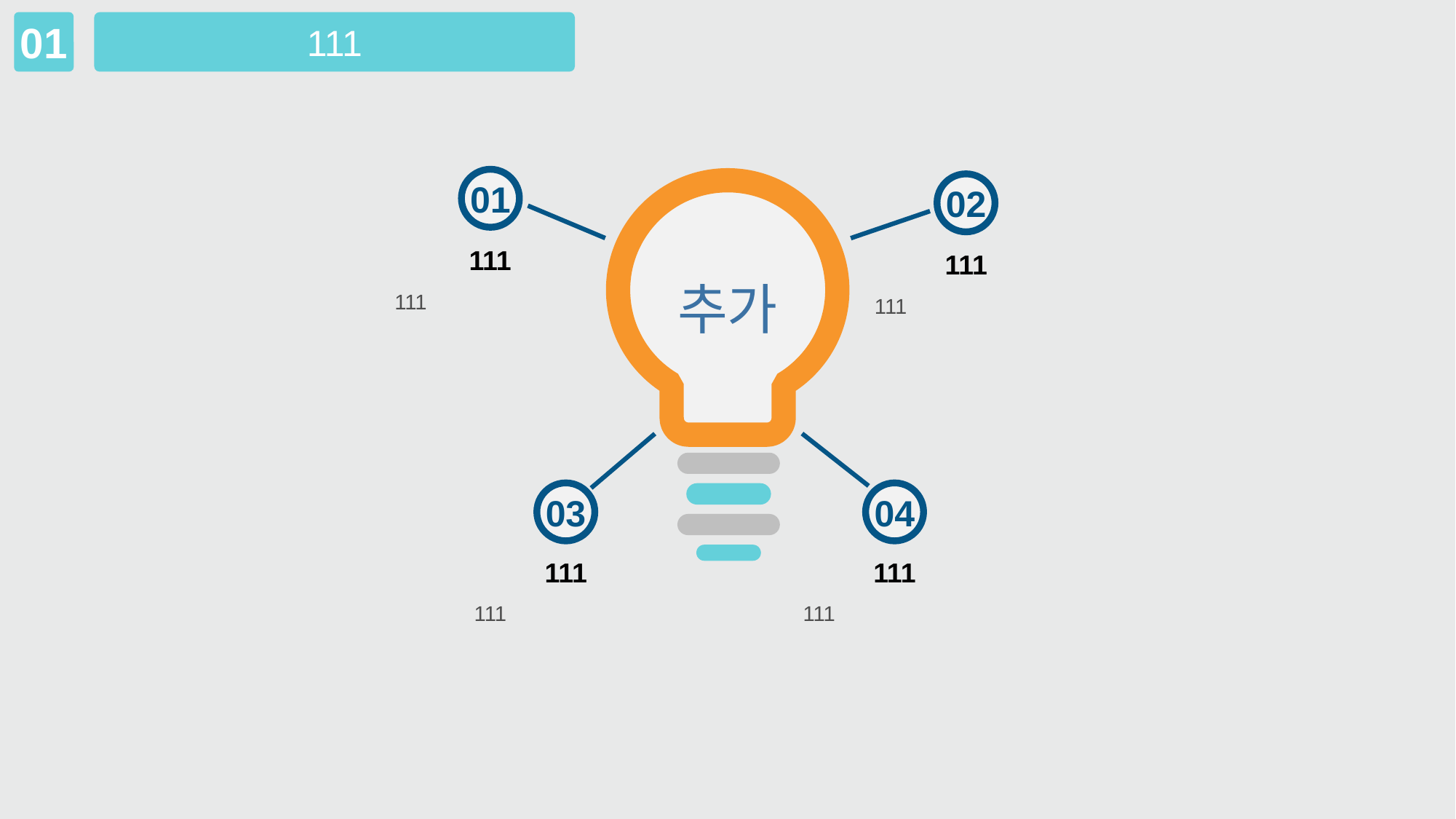

01
111
01
02
추가

111
111
111
111

03
04

111
111
111
111